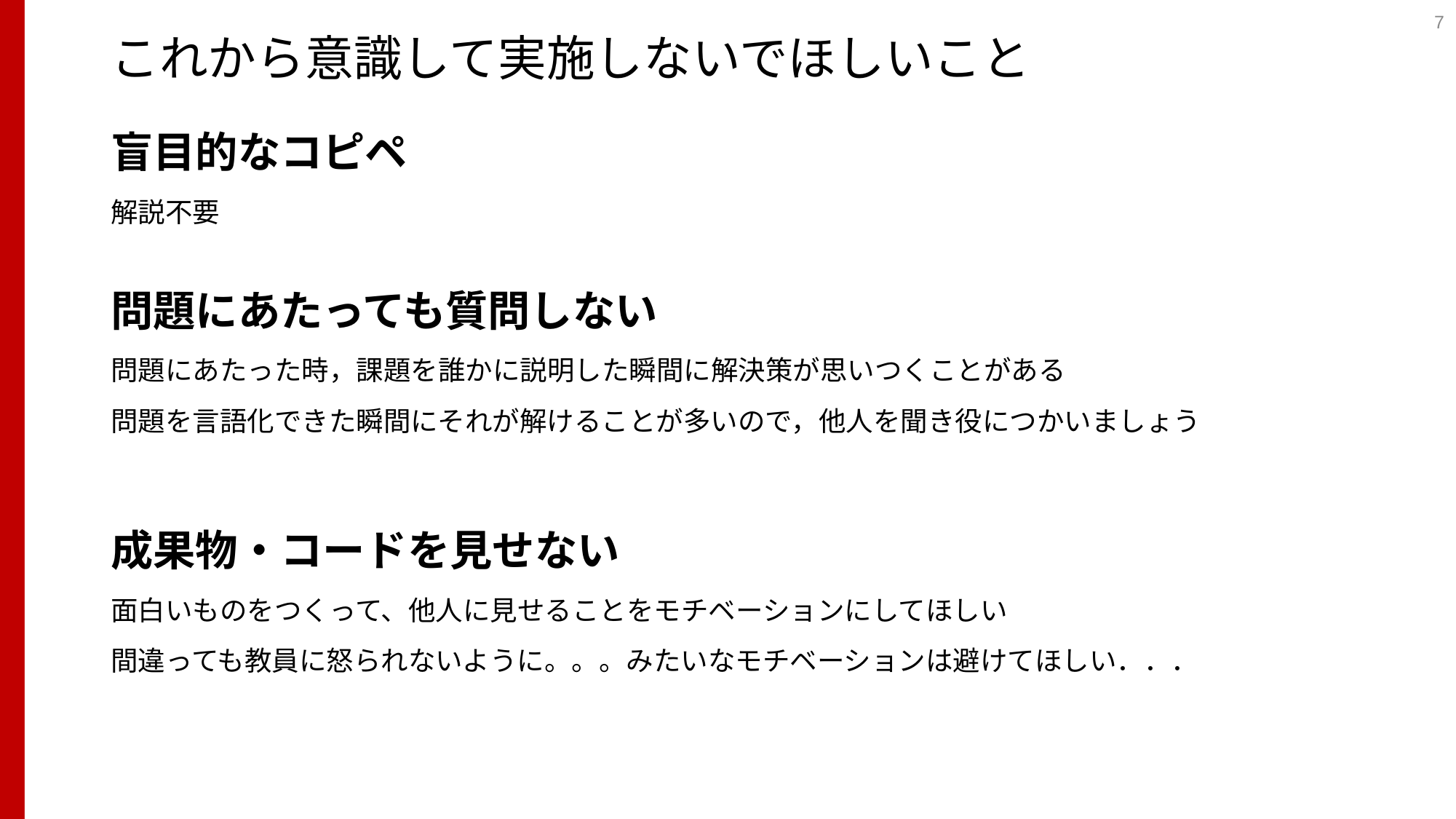

7
# これから意識して実施しないでほしいこと
盲目的なコピペ
解説不要

問題にあたっても質問しない
問題にあたった時，課題を誰かに説明した瞬間に解決策が思いつくことがある
問題を言語化できた瞬間にそれが解けることが多いので，他人を聞き役につかいましょう

成果物・コードを見せない
面白いものをつくって、他人に見せることをモチベーションにしてほしい
間違っても教員に怒られないように。。。みたいなモチベーションは避けてほしい．．．